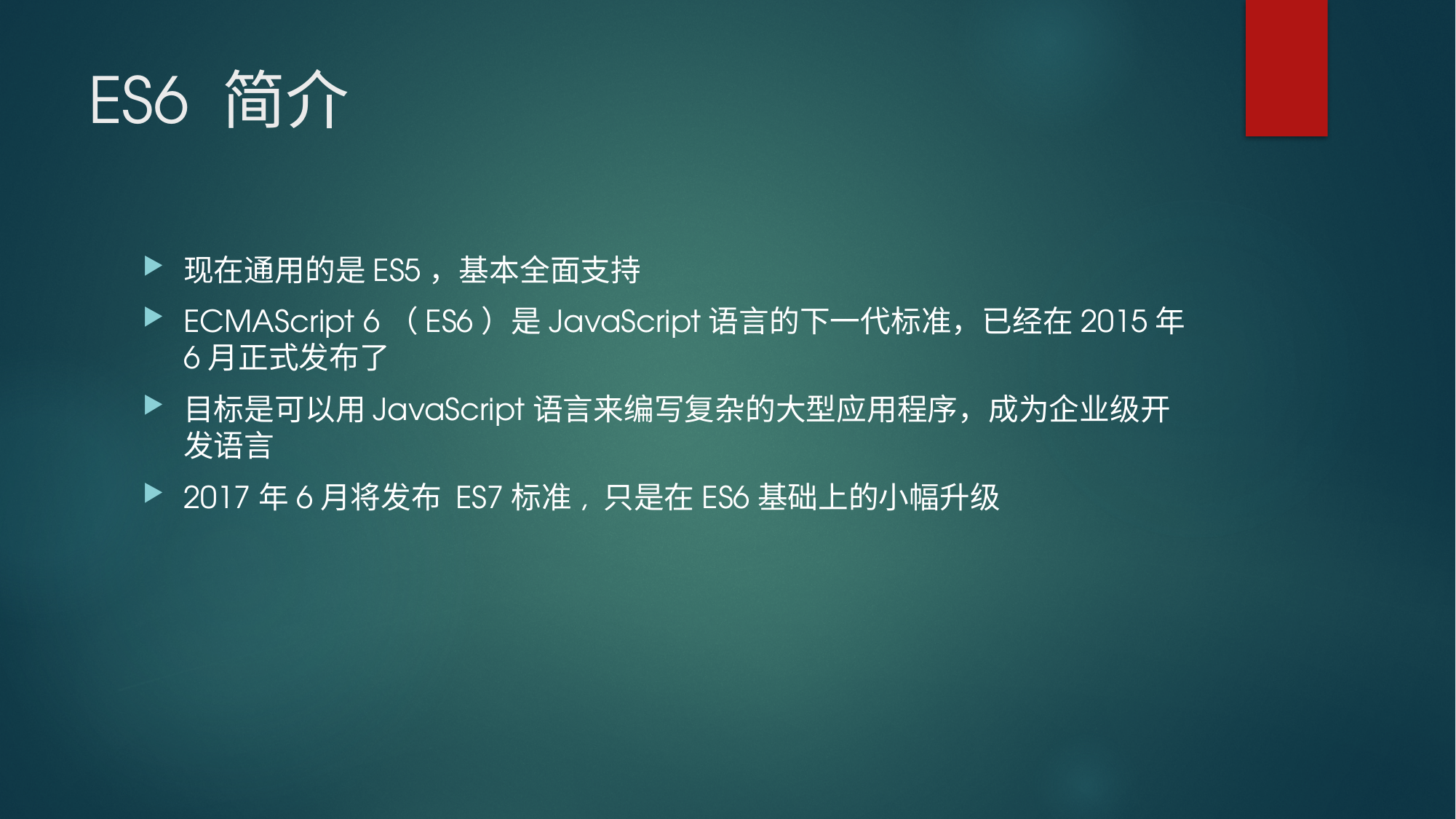

# ES6 简介
现在通用的是ES5，基本全面支持
ECMAScript 6（ES6）是JavaScript语言的下一代标准，已经在2015年6月正式发布了
目标是可以用JavaScript语言来编写复杂的大型应用程序，成为企业级开发语言
2017年6月将发布 ES7标准, 只是在ES6基础上的小幅升级